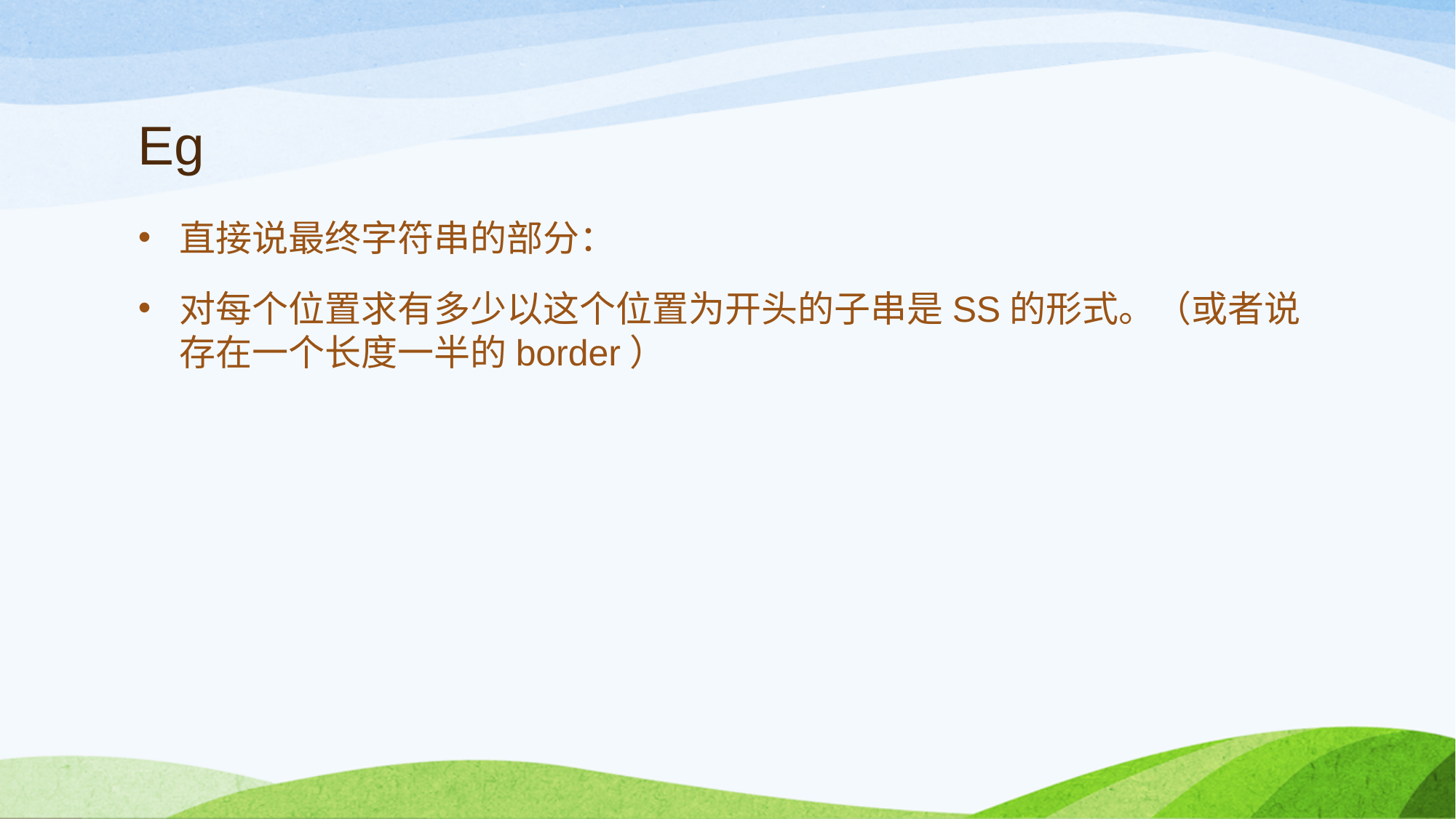

# Eg
直接说最终字符串的部分：
对每个位置求有多少以这个位置为开头的子串是SS的形式。（或者说存在一个长度一半的border）